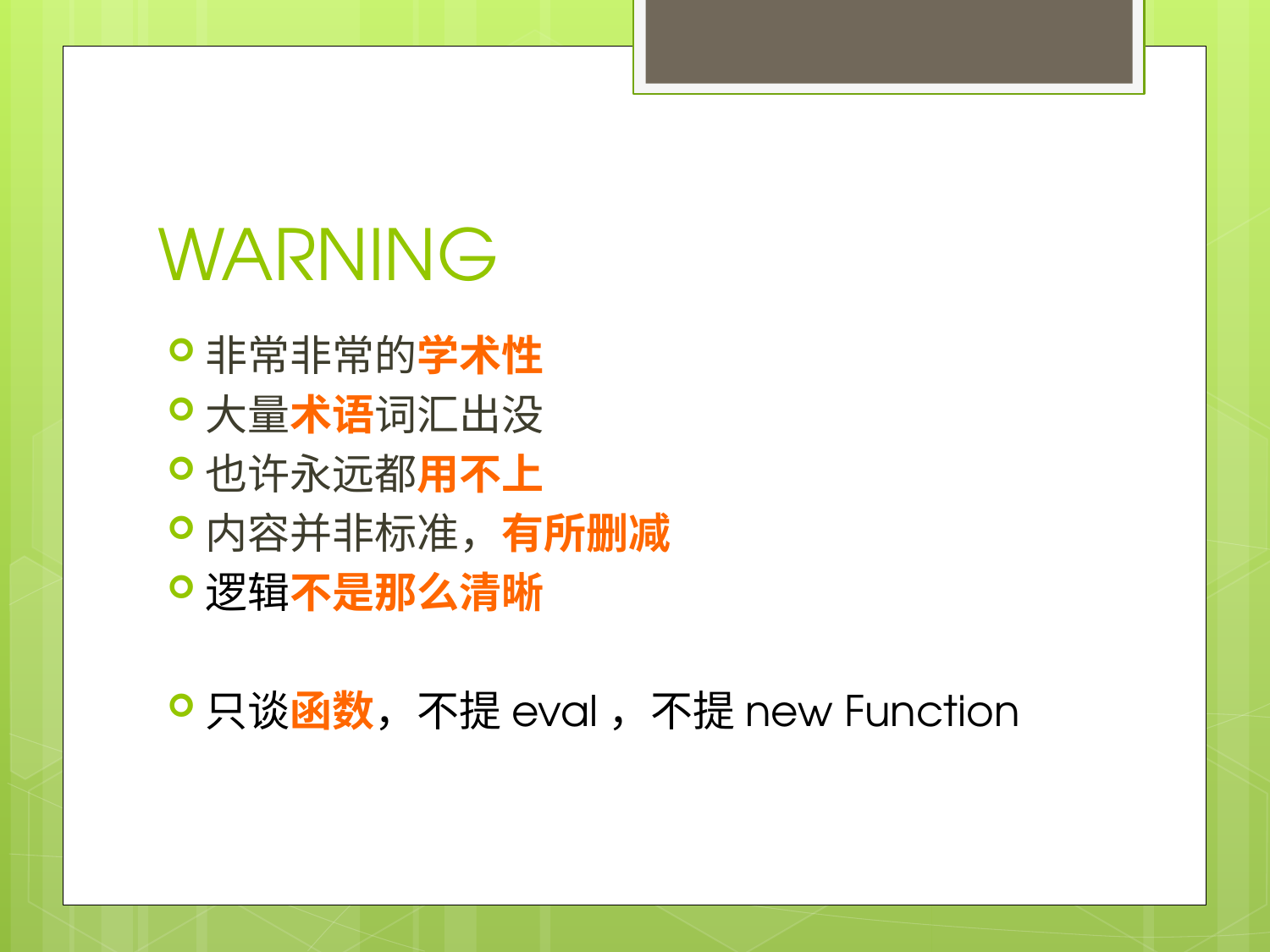

# WARNING
非常非常的学术性
大量术语词汇出没
也许永远都用不上
内容并非标准，有所删减
逻辑不是那么清晰

只谈函数，不提eval，不提new Function